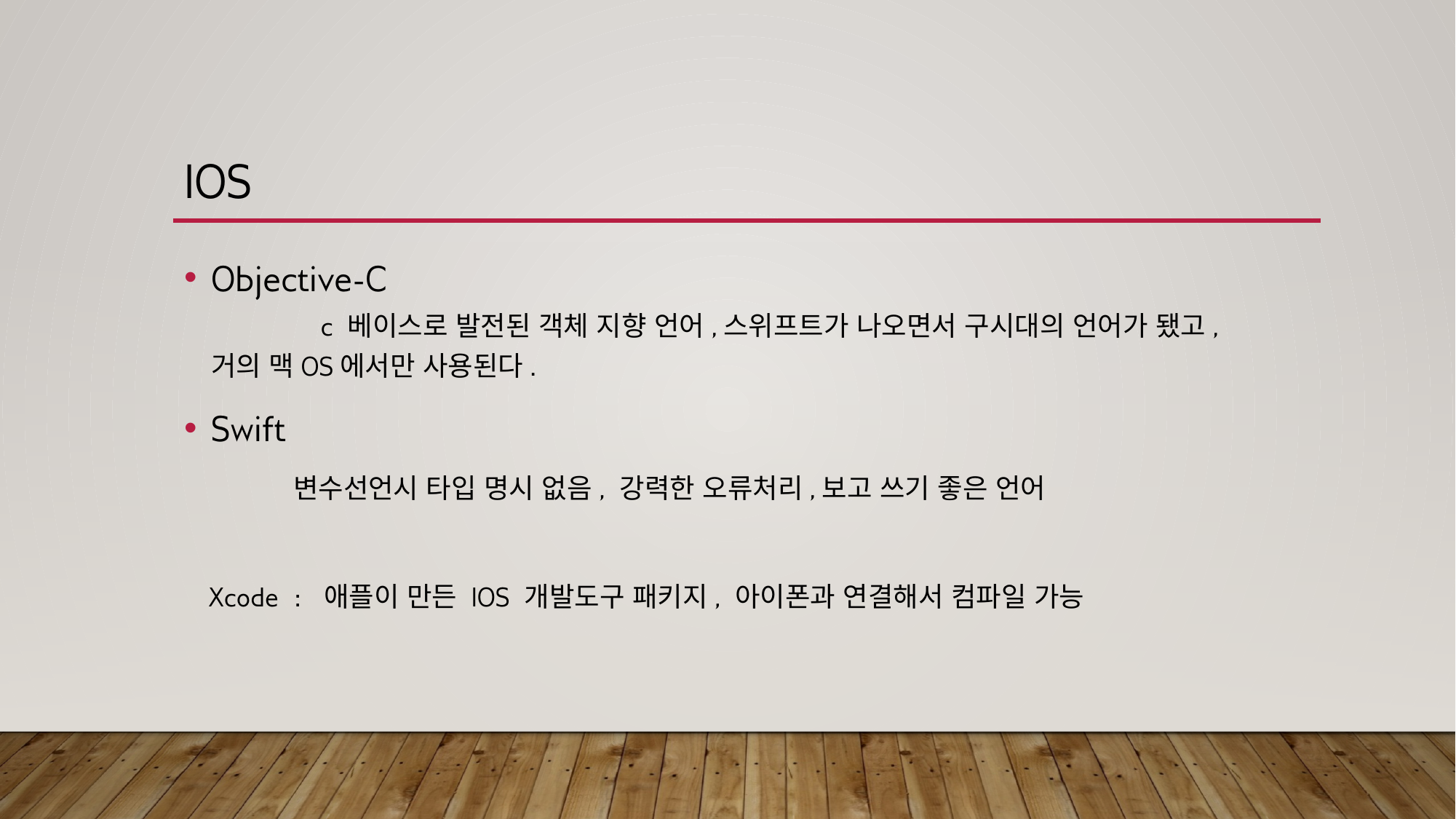

# Ios
Objective-C
	c 베이스로 발전된 객체 지향 언어,스위프트가 나오면서 구시대의 언어가 됐고, 	거의 맥OS에서만 사용된다.
Swift
	변수선언시 타입 명시 없음, 강력한 오류처리,보고 쓰기 좋은 언어

   Xcode  :  애플이 만든 IOS 개발도구 패키지, 아이폰과 연결해서 컴파일 가능